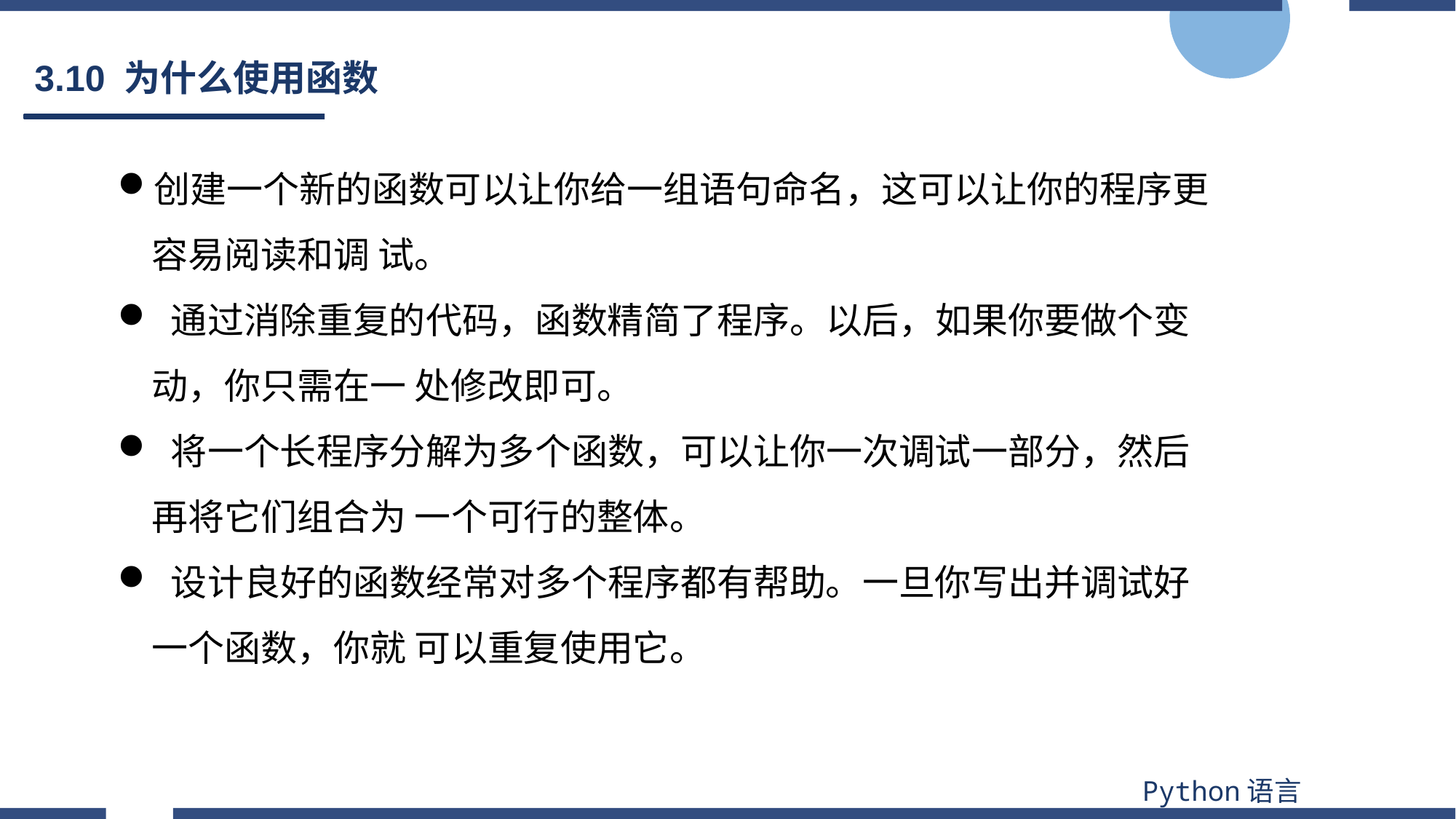

# 3.10 为什么使用函数
创建一个新的函数可以让你给一组语句命名，这可以让你的程序更容易阅读和调 试。
 通过消除重复的代码，函数精简了程序。以后，如果你要做个变动，你只需在一 处修改即可。
 将一个长程序分解为多个函数，可以让你一次调试一部分，然后再将它们组合为 一个可行的整体。
 设计良好的函数经常对多个程序都有帮助。一旦你写出并调试好一个函数，你就 可以重复使用它。